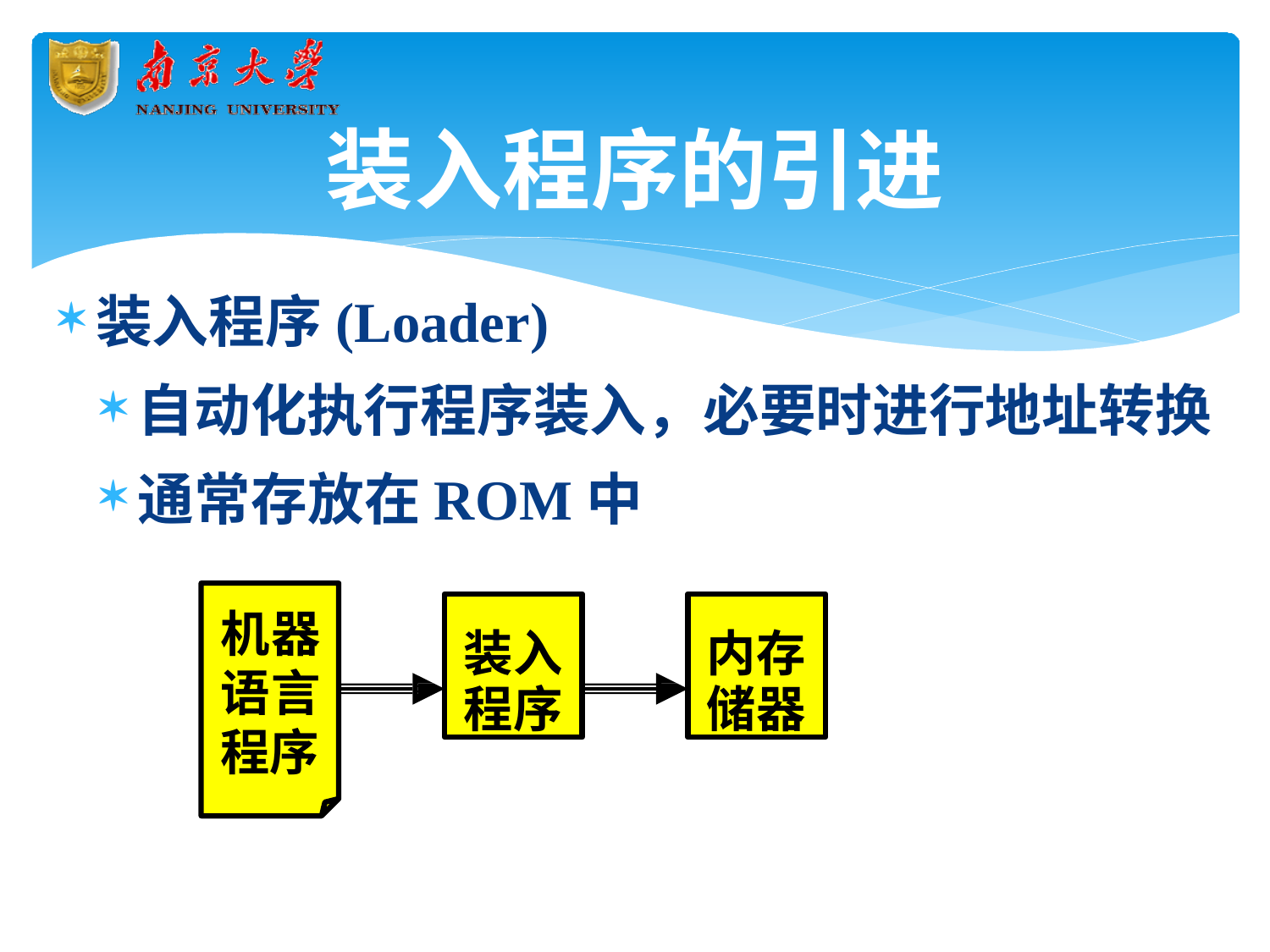

# 装入程序的引进
装入程序(Loader)
自动化执行程序装入，必要时进行地址转换
通常存放在ROM中

装入 程序
内存 储器
机器 语言 程序